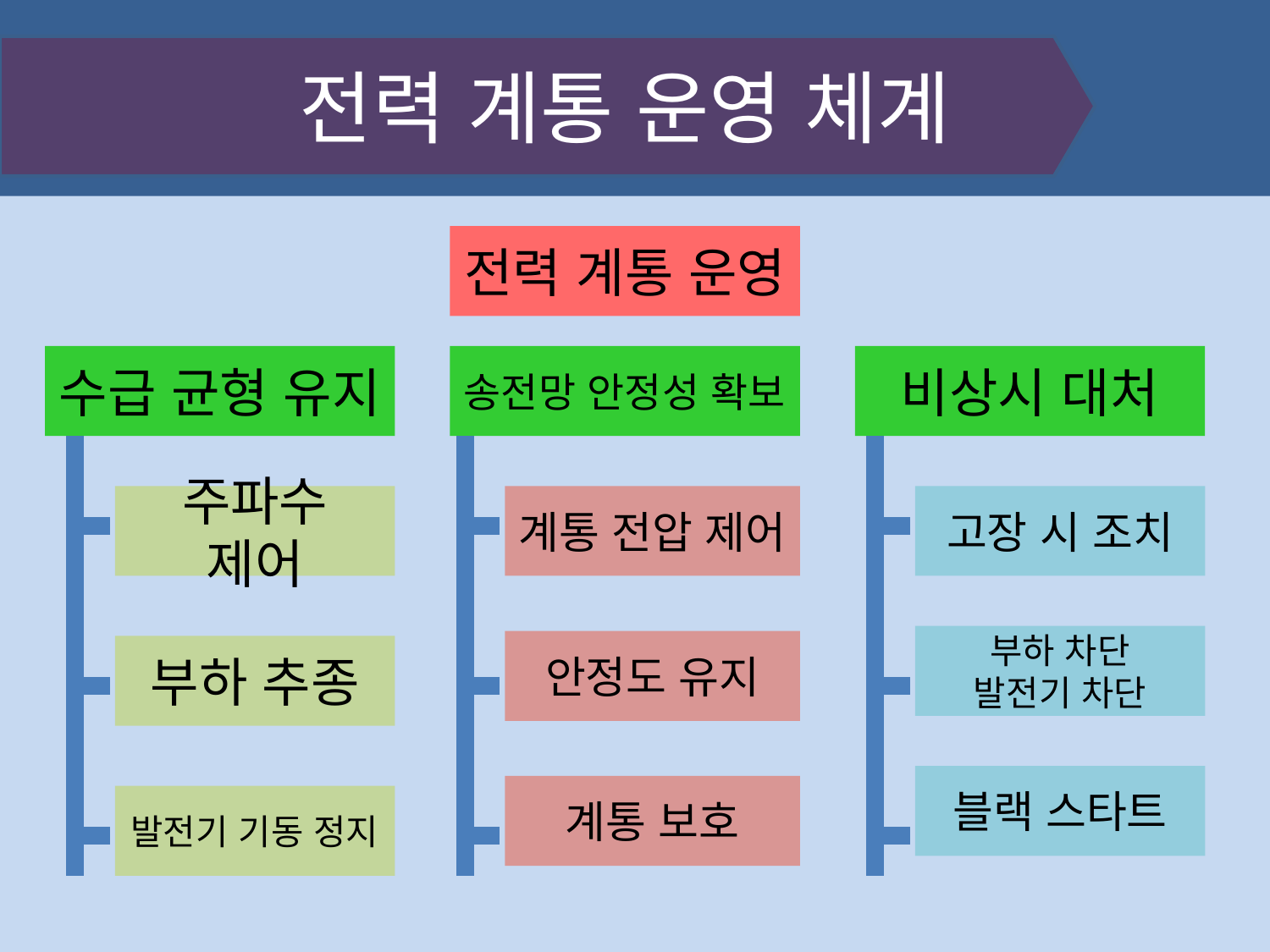

전력 계통 운영 체계

전력 계통 운영
수급 균형 유지
송전망 안정성 확보
비상시 대처
주파수 제어
계통 전압 제어
고장 시 조치
부하 차단
발전기 차단
안정도 유지
부하 추종
블랙 스타트
계통 보호
발전기 기동 정지